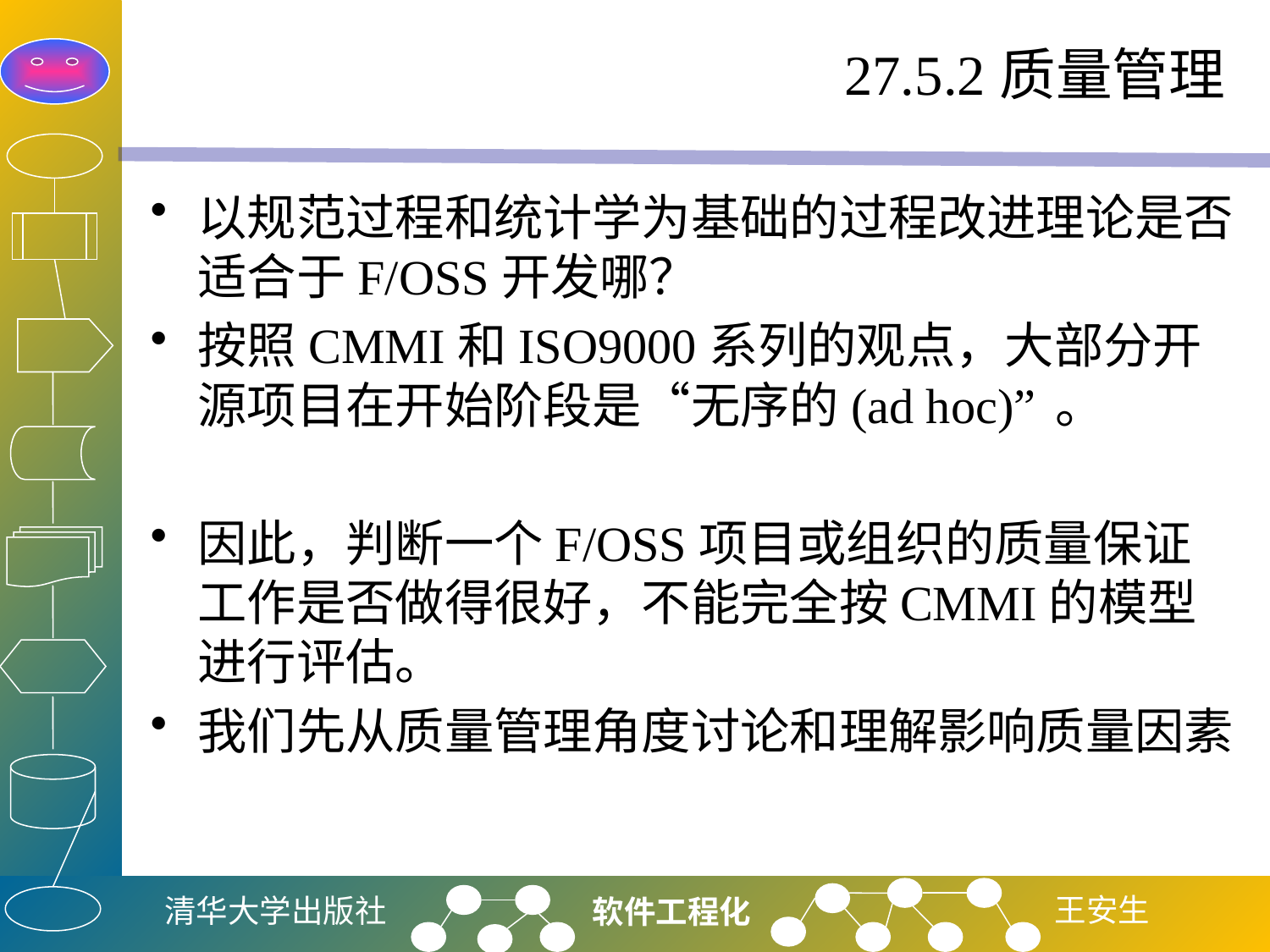

# 27.5.2质量管理
以规范过程和统计学为基础的过程改进理论是否适合于F/OSS开发哪？
按照CMMI和ISO9000系列的观点，大部分开源项目在开始阶段是“无序的(ad hoc)” 。

因此，判断一个F/OSS项目或组织的质量保证工作是否做得很好，不能完全按CMMI的模型进行评估。
我们先从质量管理角度讨论和理解影响质量因素